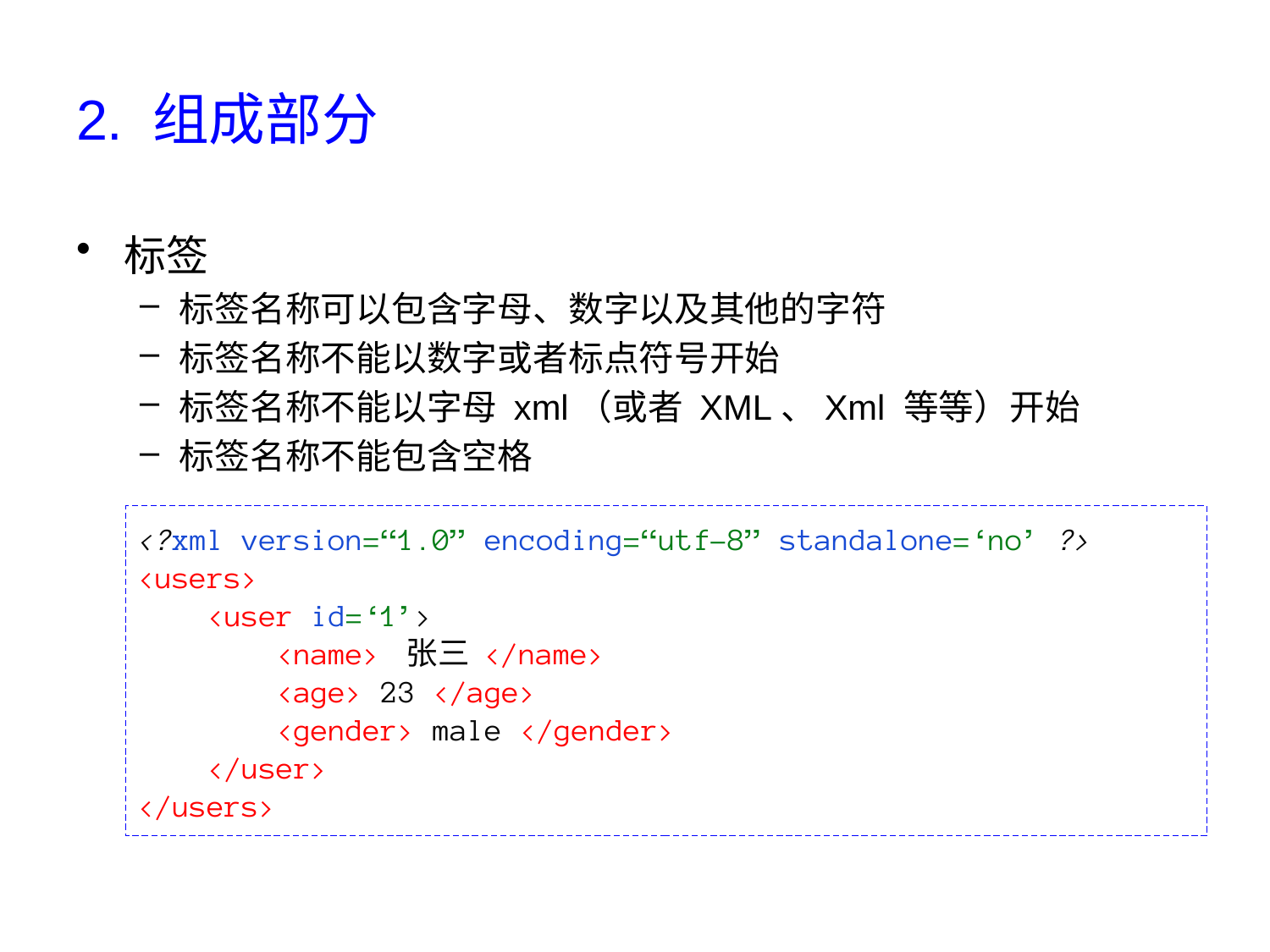

# 2. 组成部分
标签
标签名称可以包含字母、数字以及其他的字符
标签名称不能以数字或者标点符号开始
标签名称不能以字母 xml（或者 XML、Xml 等等）开始
标签名称不能包含空格
<?xml version=“1.0” encoding=“utf-8” standalone=‘no’ ?>
<users>
    <user id=‘1’>
        <name> 张三 </name>
        <age> 23 </age>
        <gender> male </gender>
    </user>
</users>